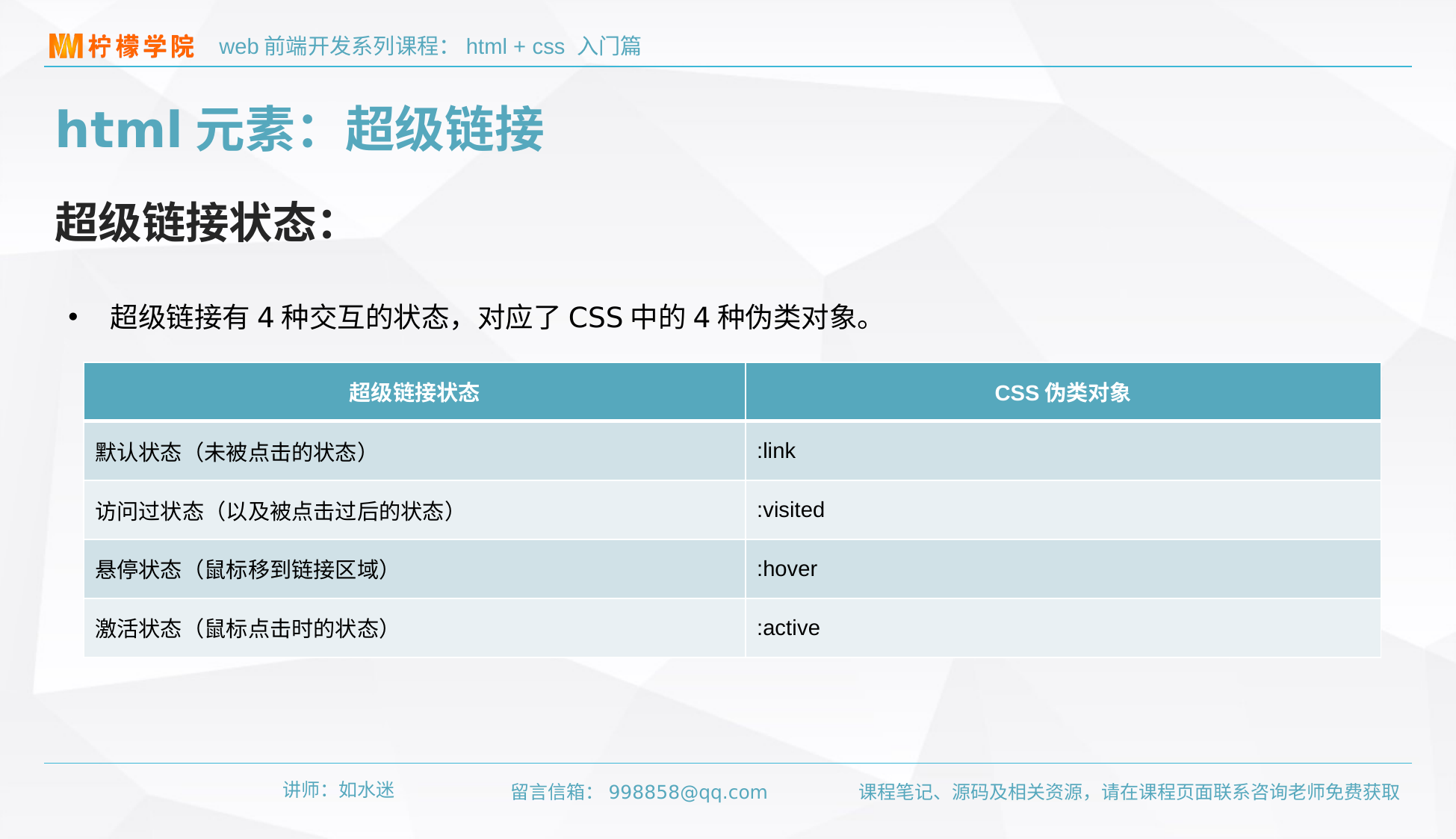

html元素：超级链接
超级链接状态：
超级链接有4种交互的状态，对应了CSS中的4种伪类对象。

| 超级链接状态 | CSS伪类对象 |
| --- | --- |
| 默认状态（未被点击的状态） | :link |
| 访问过状态（以及被点击过后的状态） | :visited |
| 悬停状态（鼠标移到链接区域） | :hover |
| 激活状态（鼠标点击时的状态） | :active |